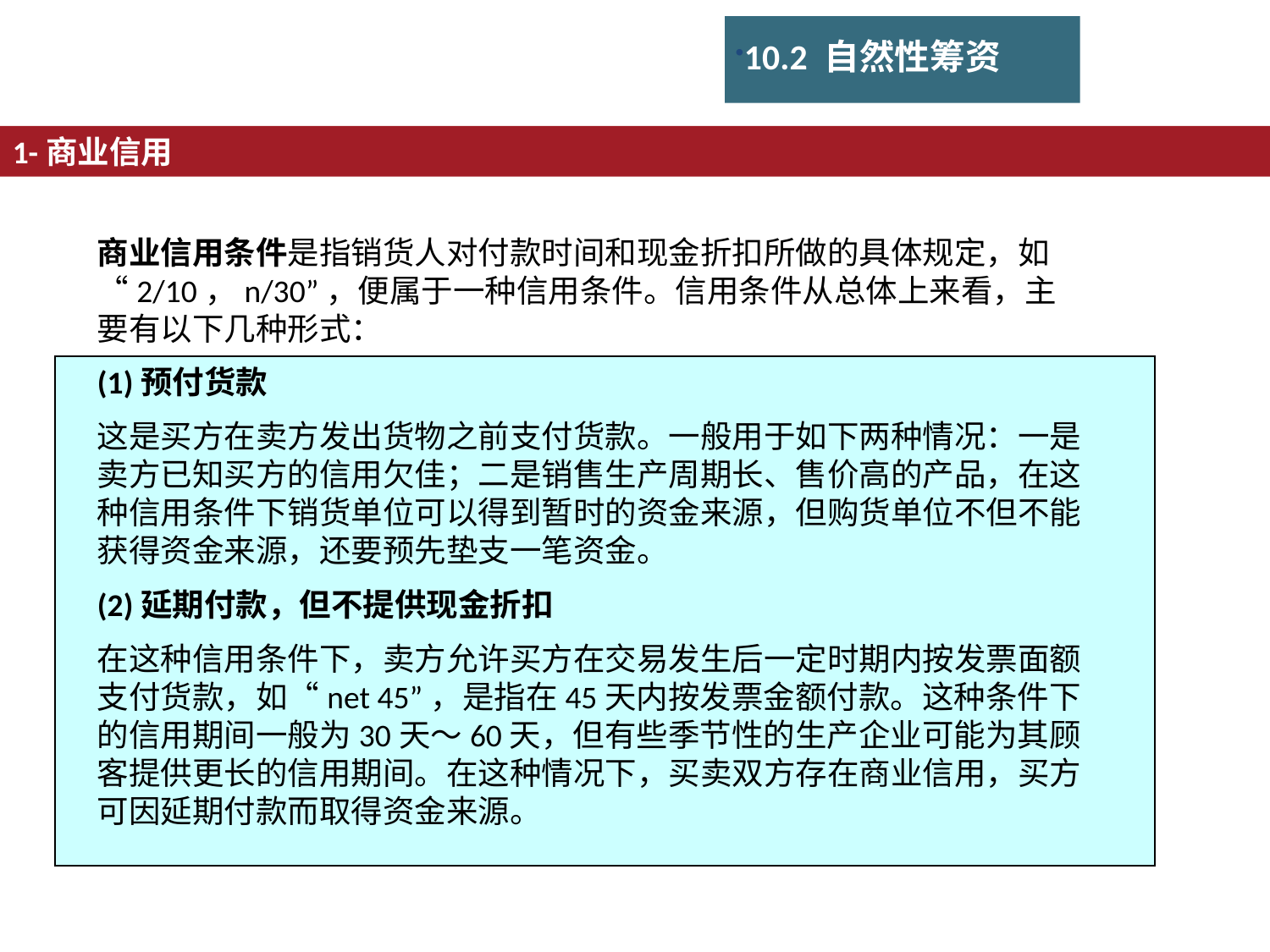

10.2 自然性筹资
1-商业信用
商业信用条件是指销货人对付款时间和现金折扣所做的具体规定，如“2/10，n/30”，便属于一种信用条件。信用条件从总体上来看，主要有以下几种形式：
(1)预付货款
这是买方在卖方发出货物之前支付货款。一般用于如下两种情况：一是卖方已知买方的信用欠佳；二是销售生产周期长、售价高的产品，在这种信用条件下销货单位可以得到暂时的资金来源，但购货单位不但不能获得资金来源，还要预先垫支一笔资金。
(2)延期付款，但不提供现金折扣
在这种信用条件下，卖方允许买方在交易发生后一定时期内按发票面额支付货款，如“net 45”，是指在45天内按发票金额付款。这种条件下的信用期间一般为30天～60天，但有些季节性的生产企业可能为其顾客提供更长的信用期间。在这种情况下，买卖双方存在商业信用，买方可因延期付款而取得资金来源。